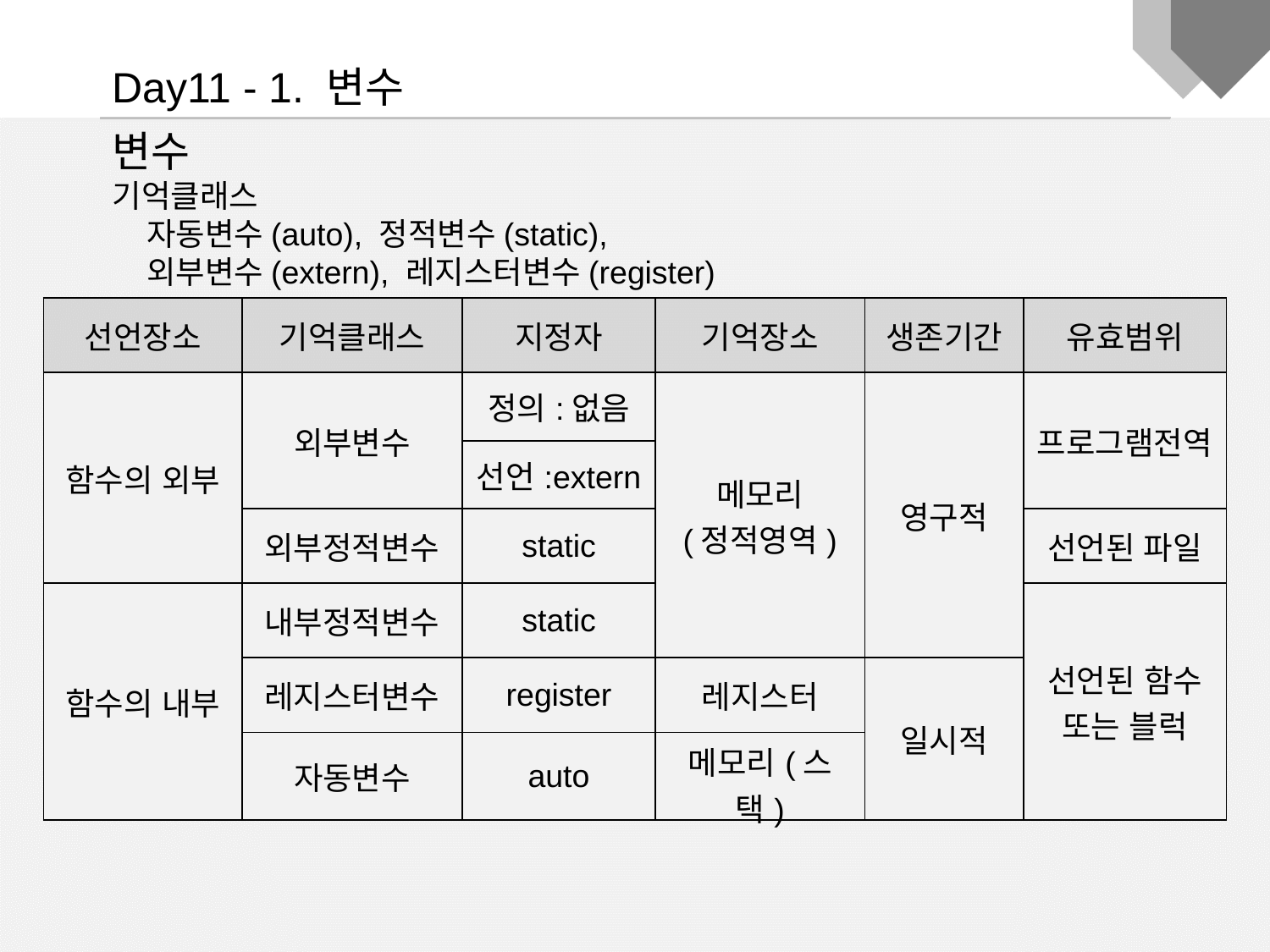

Day11 - 1. 변수
변수
기억클래스
   자동변수(auto), 정적변수(static),
   외부변수(extern), 레지스터변수(register)
| 선언장소 | 기억클래스 | 지정자 | 기억장소 | 생존기간 | 유효범위 |
| --- | --- | --- | --- | --- | --- |
| 함수의 외부 | 외부변수 | 정의:없음 | 메모리 (정적영역) | 영구적 | 프로그램전역 |
|  |  | 선언:extern |  |  | 선언된 파일 |
|  | 외부정적변수 | static |  |  | 선언된 파일 |
| 함수의 내부 | 내부정적변수 | static |  |  | 선언된 함수 또는 블럭 |
|  | 레지스터변수 | register | 레지스터 | 일시적 |  |
| 함수의 내부 | 자동변수 | auto | 메모리(스택) | 일시적 |  |